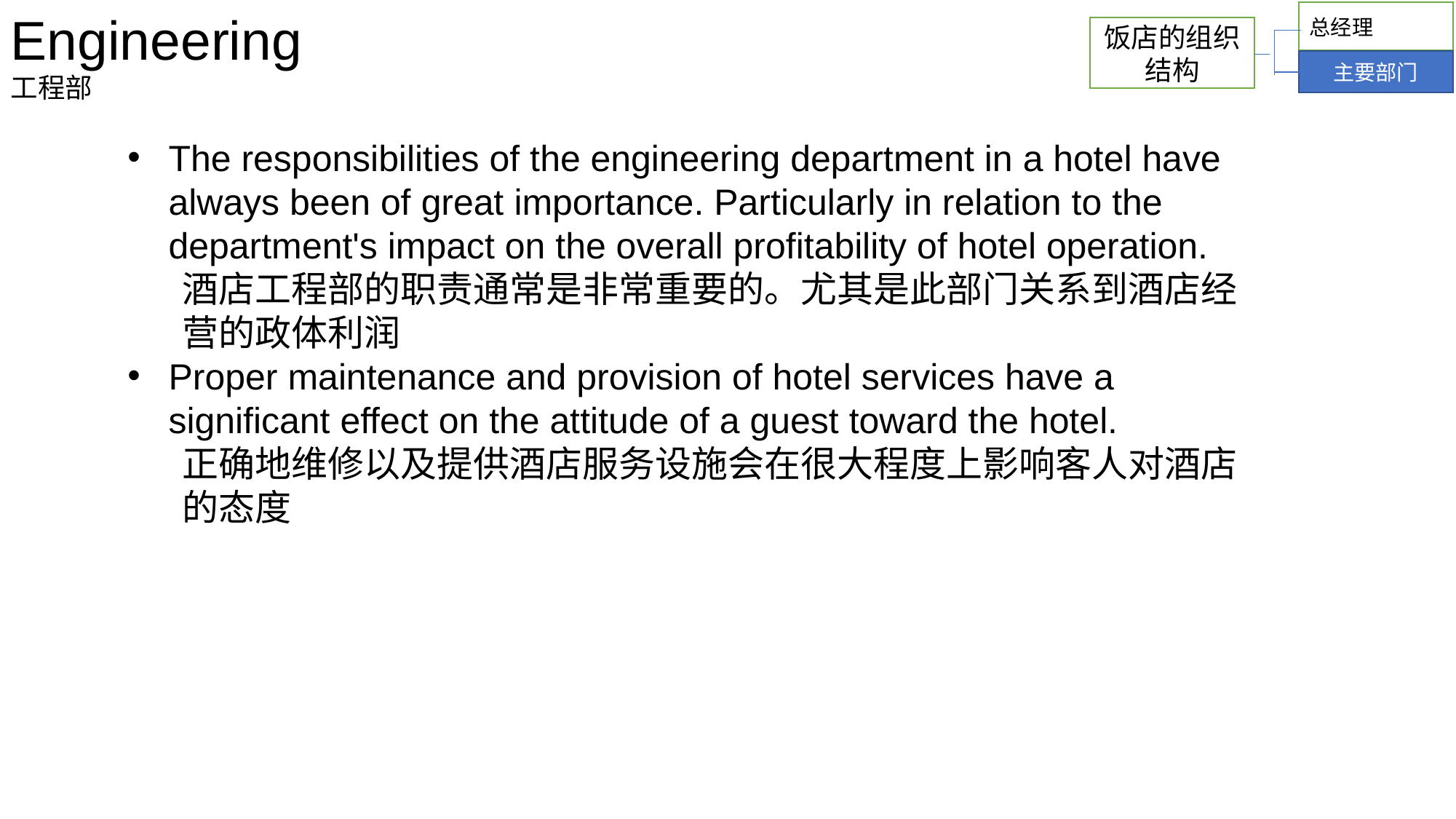

Engineering
工程部
总经理
饭店的组织结构
主要部门
The responsibilities of the engineering department in a hotel have always been of great importance. Particularly in relation to the department's impact on the overall profitability of hotel operation.
酒店工程部的职责通常是非常重要的。尤其是此部门关系到酒店经营的政体利润
Proper maintenance and provision of hotel services have a significant effect on the attitude of a guest toward the hotel.
正确地维修以及提供酒店服务设施会在很大程度上影响客人对酒店的态度